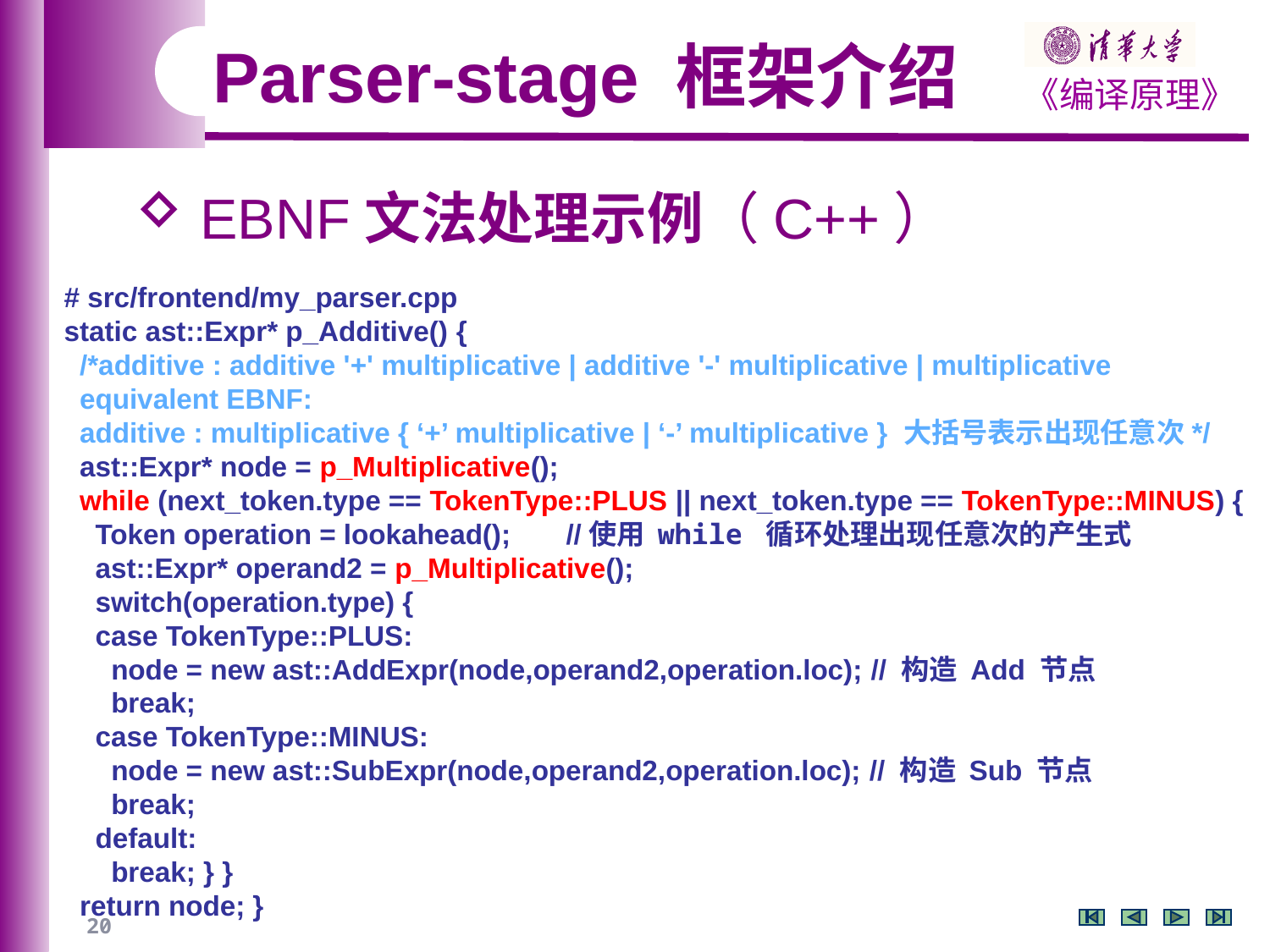

Parser-stage 框架介绍
 EBNF文法处理示例（C++）
# src/frontend/my_parser.cpp
static ast::Expr* p_Additive() {
  /*additive : additive '+' multiplicative | additive '-' multiplicative | multiplicative
  equivalent EBNF:
  additive : multiplicative { ‘+’ multiplicative | ‘-’ multiplicative } 大括号表示出现任意次*/
  ast::Expr* node = p_Multiplicative();
  while (next_token.type == TokenType::PLUS || next_token.type == TokenType::MINUS) {
    Token operation = lookahead();       //使用 while 循环处理出现任意次的产生式
    ast::Expr* operand2 = p_Multiplicative();
    switch(operation.type) {
    case TokenType::PLUS:
      node = new ast::AddExpr(node,operand2,operation.loc); // 构造 Add 节点
      break;
    case TokenType::MINUS:
      node = new ast::SubExpr(node,operand2,operation.loc); // 构造 Sub 节点
      break;
    default:
      break; } }
  return node; }
20